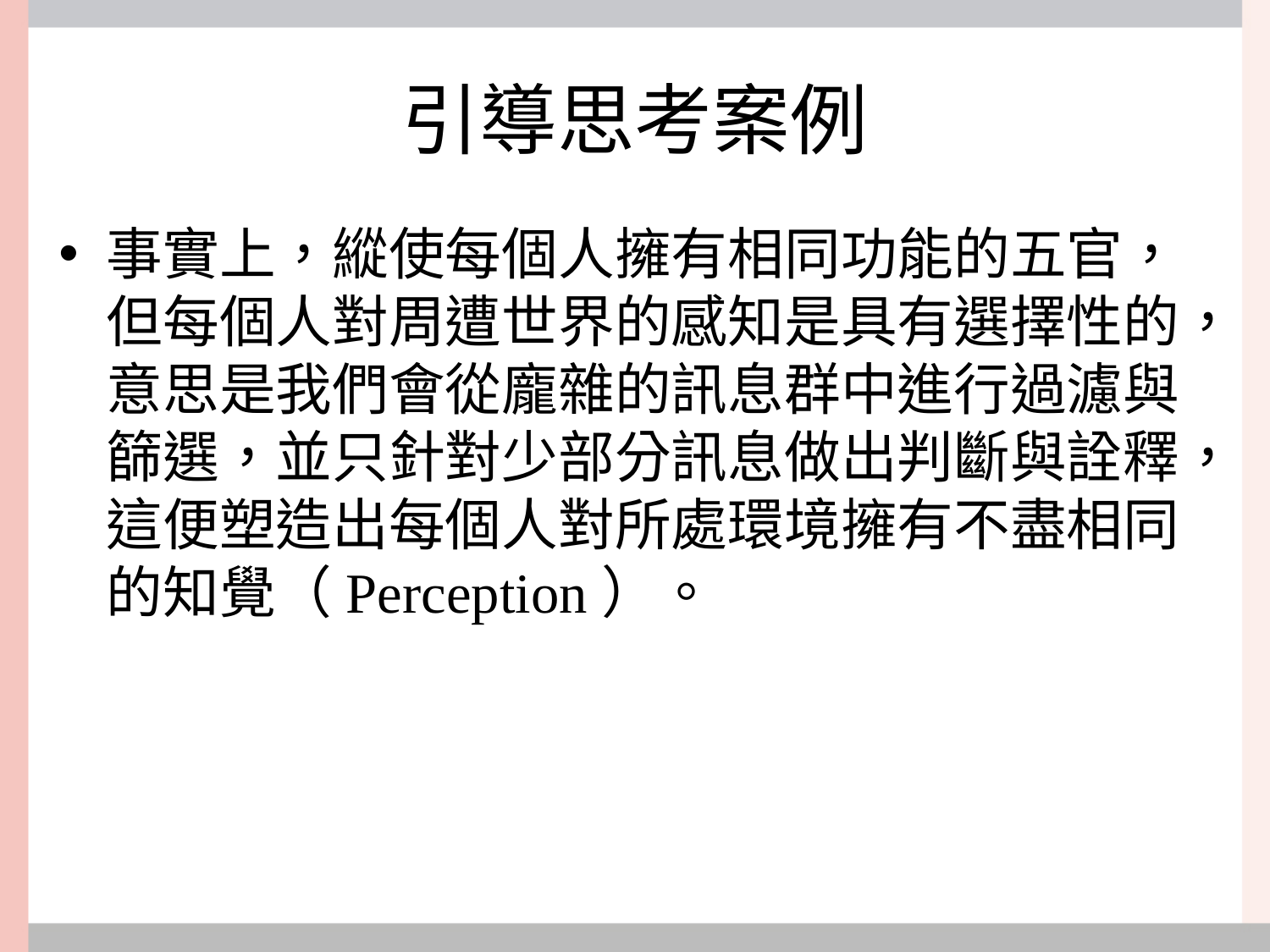

# 引導思考案例
事實上，縱使每個人擁有相同功能的五官，但每個人對周遭世界的感知是具有選擇性的，意思是我們會從龐雜的訊息群中進行過濾與篩選，並只針對少部分訊息做出判斷與詮釋，這便塑造出每個人對所處環境擁有不盡相同的知覺（Perception）。